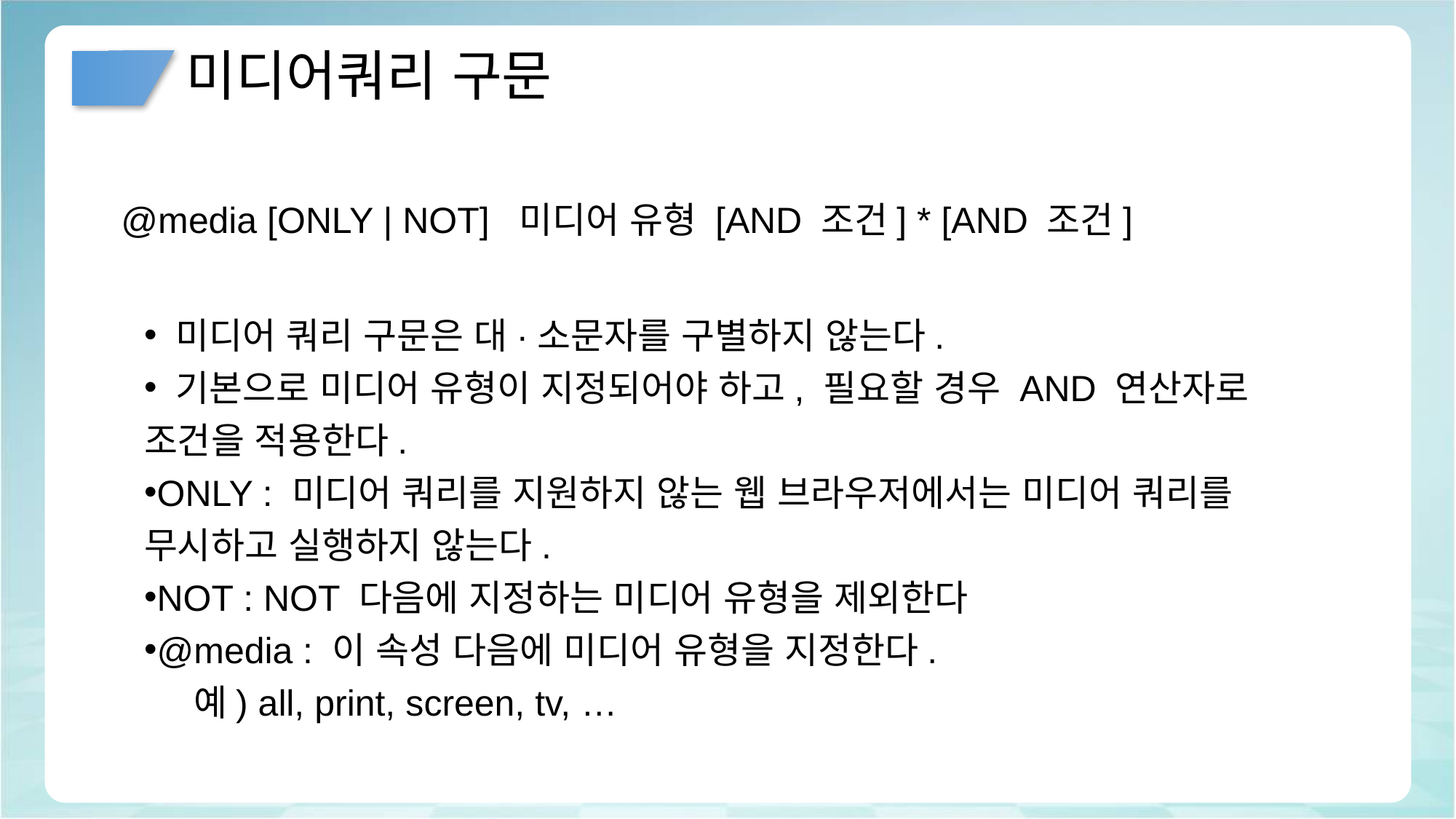

# 미디어쿼리 구문
@media [ONLY | NOT]  미디어 유형 [AND 조건] * [AND 조건]
 미디어 쿼리 구문은 대·소문자를 구별하지 않는다.
 기본으로 미디어 유형이 지정되어야 하고, 필요할 경우 AND 연산자로 조건을 적용한다.
ONLY : 미디어 쿼리를 지원하지 않는 웹 브라우저에서는 미디어 쿼리를 무시하고 실행하지 않는다.
NOT : NOT 다음에 지정하는 미디어 유형을 제외한다
@media : 이 속성 다음에 미디어 유형을 지정한다.
    예) all, print, screen, tv, …